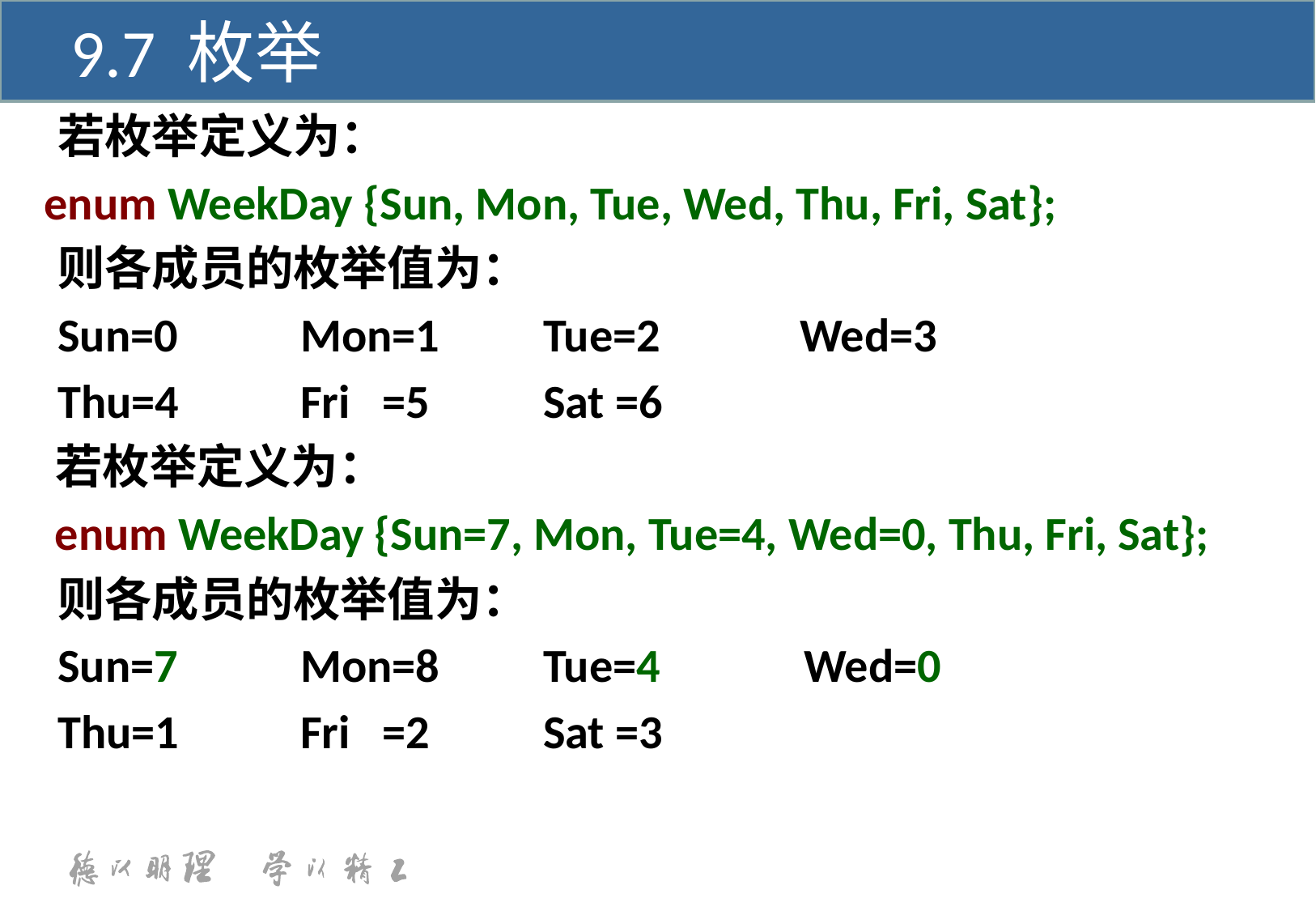

9.7 枚举
	若枚举定义为：
   enum WeekDay {Sun, Mon, Tue, Wed, Thu, Fri, Sat};
	则各成员的枚举值为：
	Sun=0		Mon=1	Tue=2             Wed=3
	Thu=4		Fri   =5	Sat =6
   若枚举定义为：
    enum WeekDay {Sun=7, Mon, Tue=4, Wed=0, Thu, Fri, Sat};
	则各成员的枚举值为：
	Sun=7		Mon=8	Tue=4	             Wed=0
	Thu=1		Fri   =2	Sat =3
139